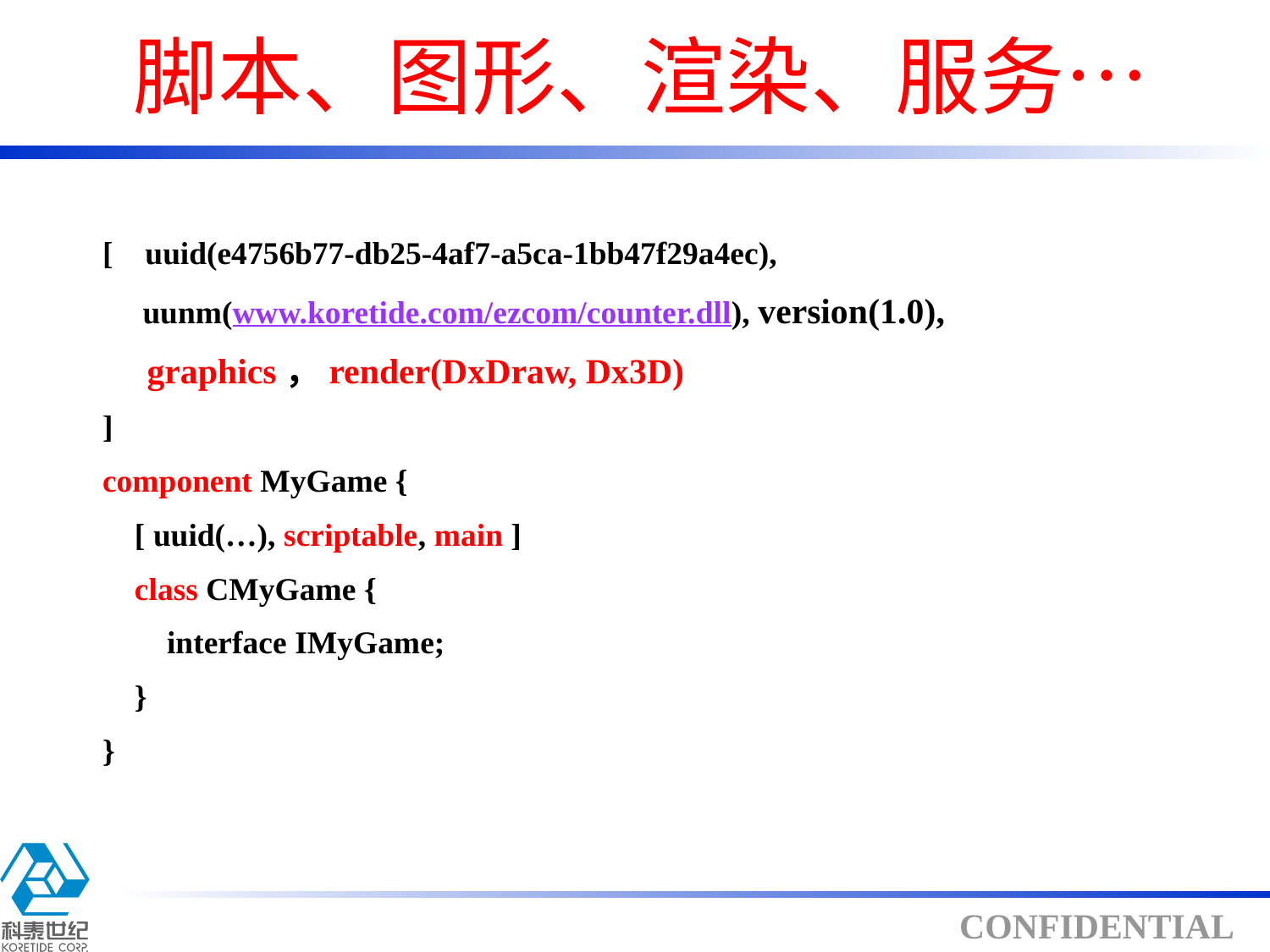

# 脚本、图形、渲染、服务…
[    uuid(e4756b77-db25-4af7-a5ca-1bb47f29a4ec),
     uunm(www.koretide.com/ezcom/counter.dll), version(1.0),
     graphics，render(DxDraw, Dx3D)
]
component MyGame {
    [ uuid(…), scriptable, main ]
    class CMyGame {
        interface IMyGame;
    }
}